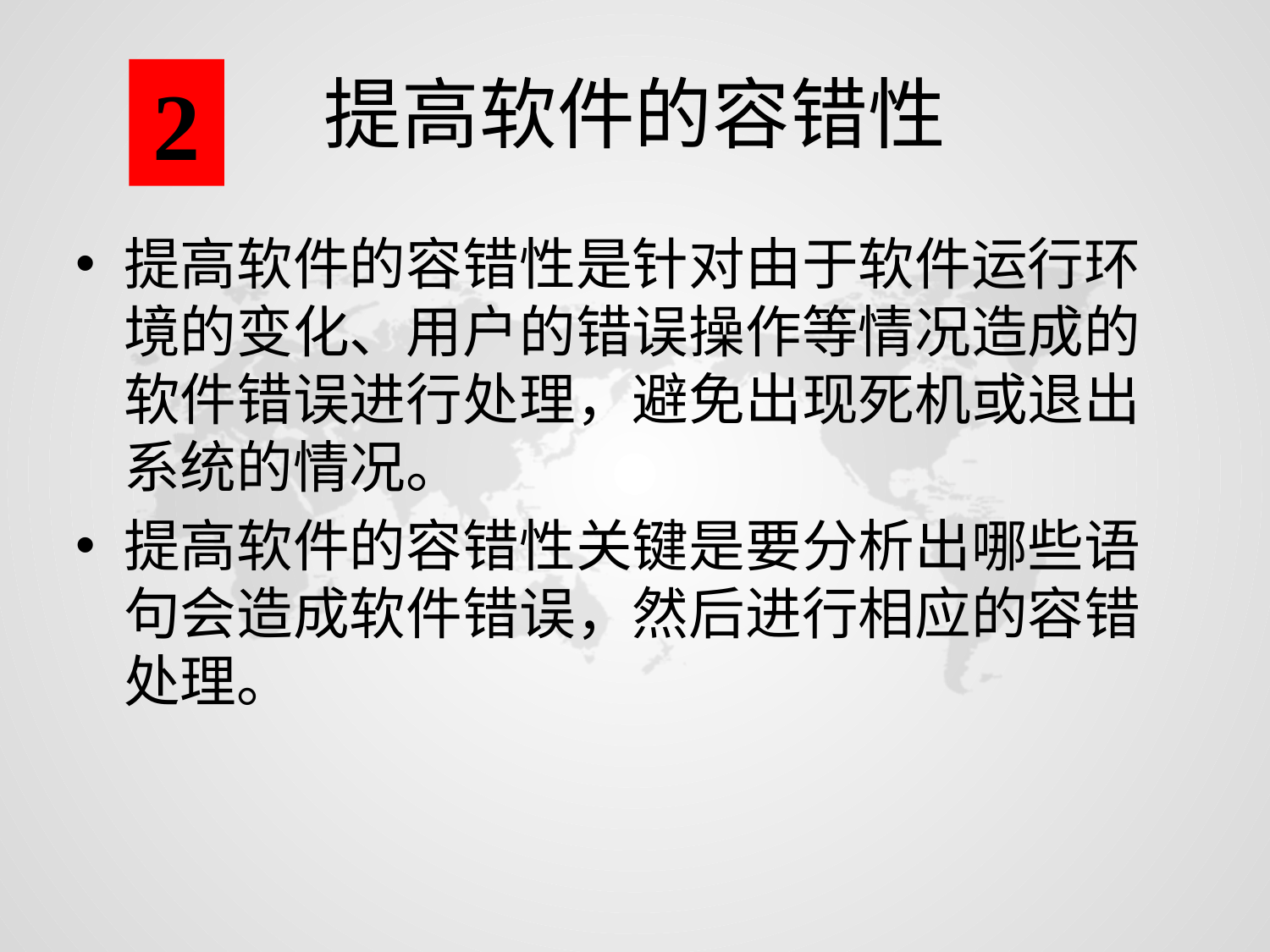

# 提高软件的容错性
2
提高软件的容错性是针对由于软件运行环境的变化、用户的错误操作等情况造成的软件错误进行处理，避免出现死机或退出系统的情况。
提高软件的容错性关键是要分析出哪些语句会造成软件错误，然后进行相应的容错处理。